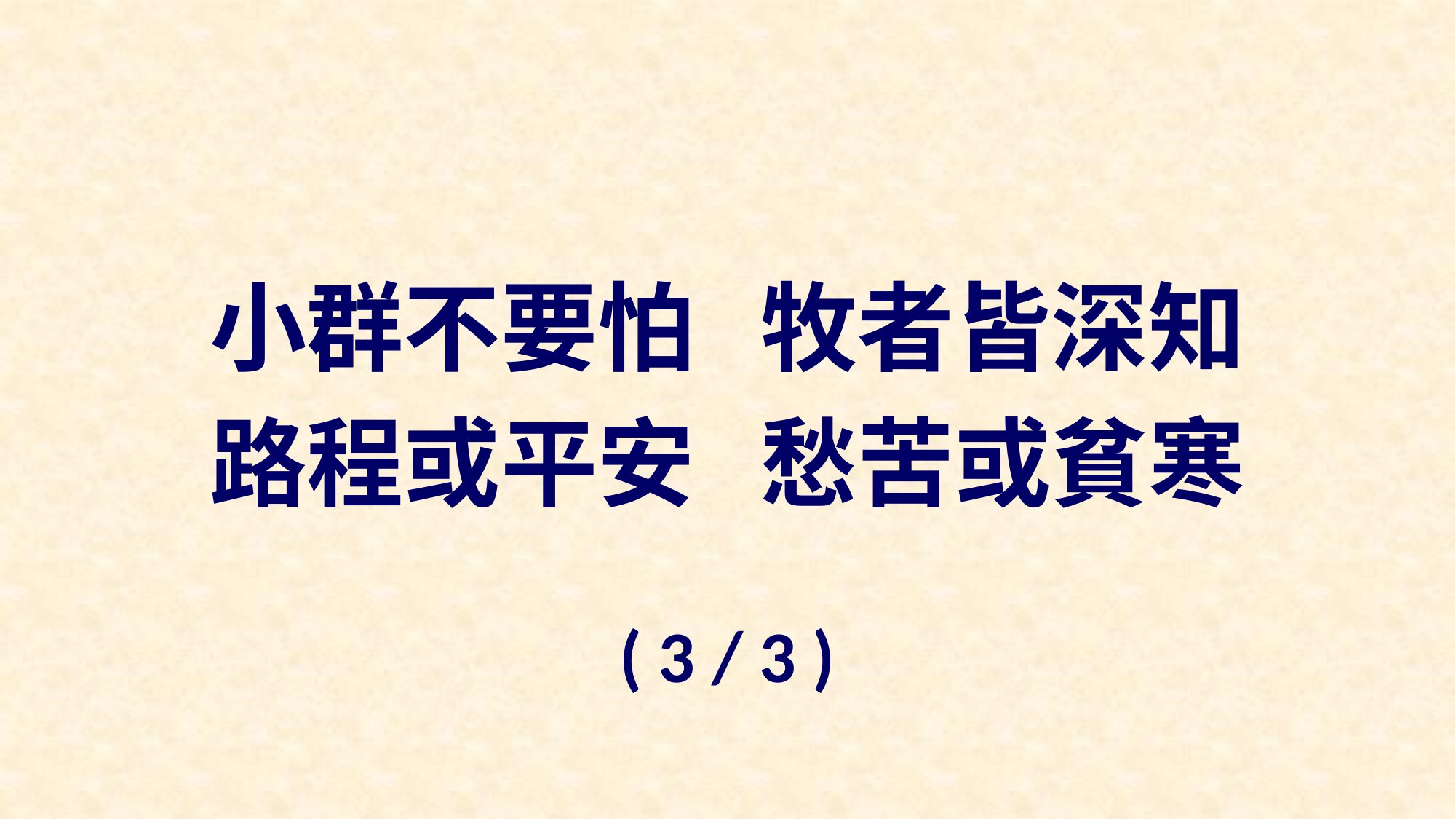

小群不要怕   牧者皆深知
路程或平安   愁苦或貧寒
( 3 / 3 )